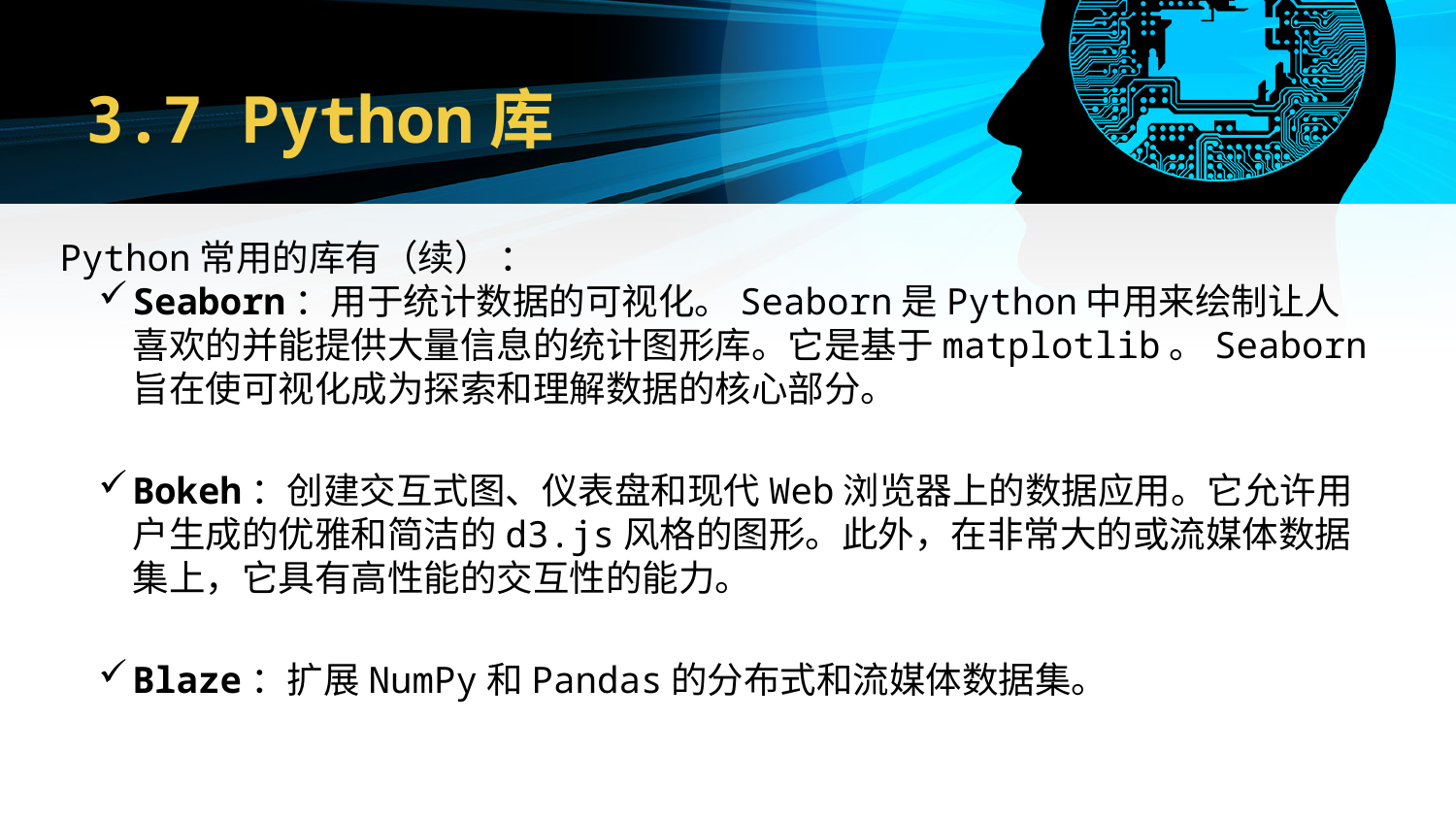

# 3.7 Python库
Python常用的库有（续） ：
Seaborn：用于统计数据的可视化。Seaborn是Python中用来绘制让人喜欢的并能提供大量信息的统计图形库。它是基于matplotlib。Seaborn旨在使可视化成为探索和理解数据的核心部分。

Bokeh：创建交互式图、仪表盘和现代Web浏览器上的数据应用。它允许用户生成的优雅和简洁的d3.js风格的图形。此外，在非常大的或流媒体数据集上，它具有高性能的交互性的能力。

Blaze：扩展NumPy和Pandas的分布式和流媒体数据集。